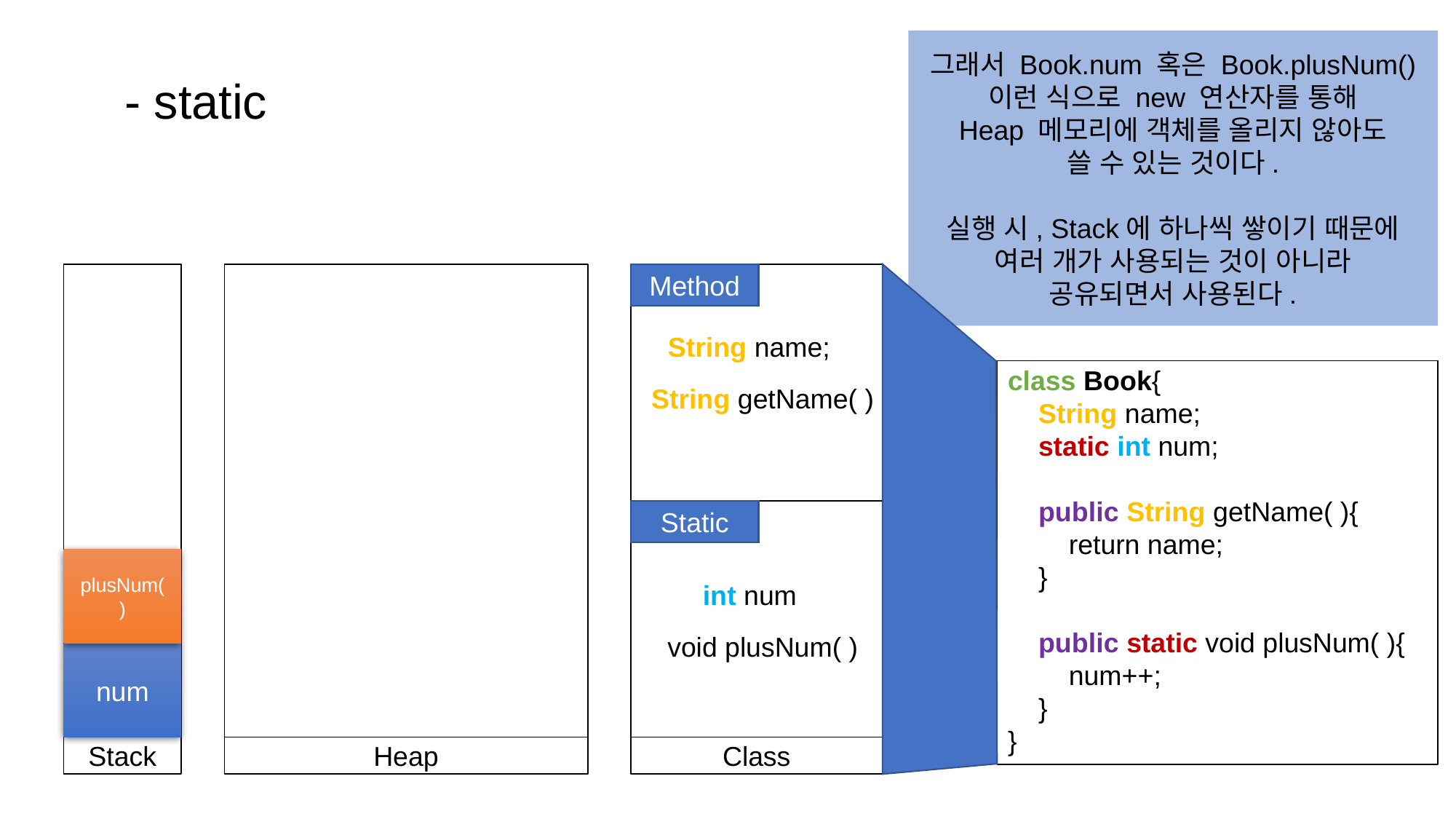

그래서 Book.num 혹은 Book.plusNum()
이런 식으로 new 연산자를 통해
Heap 메모리에 객체를 올리지 않아도
쓸 수 있는 것이다.

실행 시, Stack에 하나씩 쌓이기 때문에
여러 개가 사용되는 것이 아니라
공유되면서 사용된다.
# - static

Method

String name;
class Book{
    String name;
    static int num;

    public String getName( ){
        return name;
    }

    public static void plusNum( ){
        num++;
    }
}

String getName( )
Static
plusNum( )
int num
void plusNum( )
num
Stack
Heap
Class